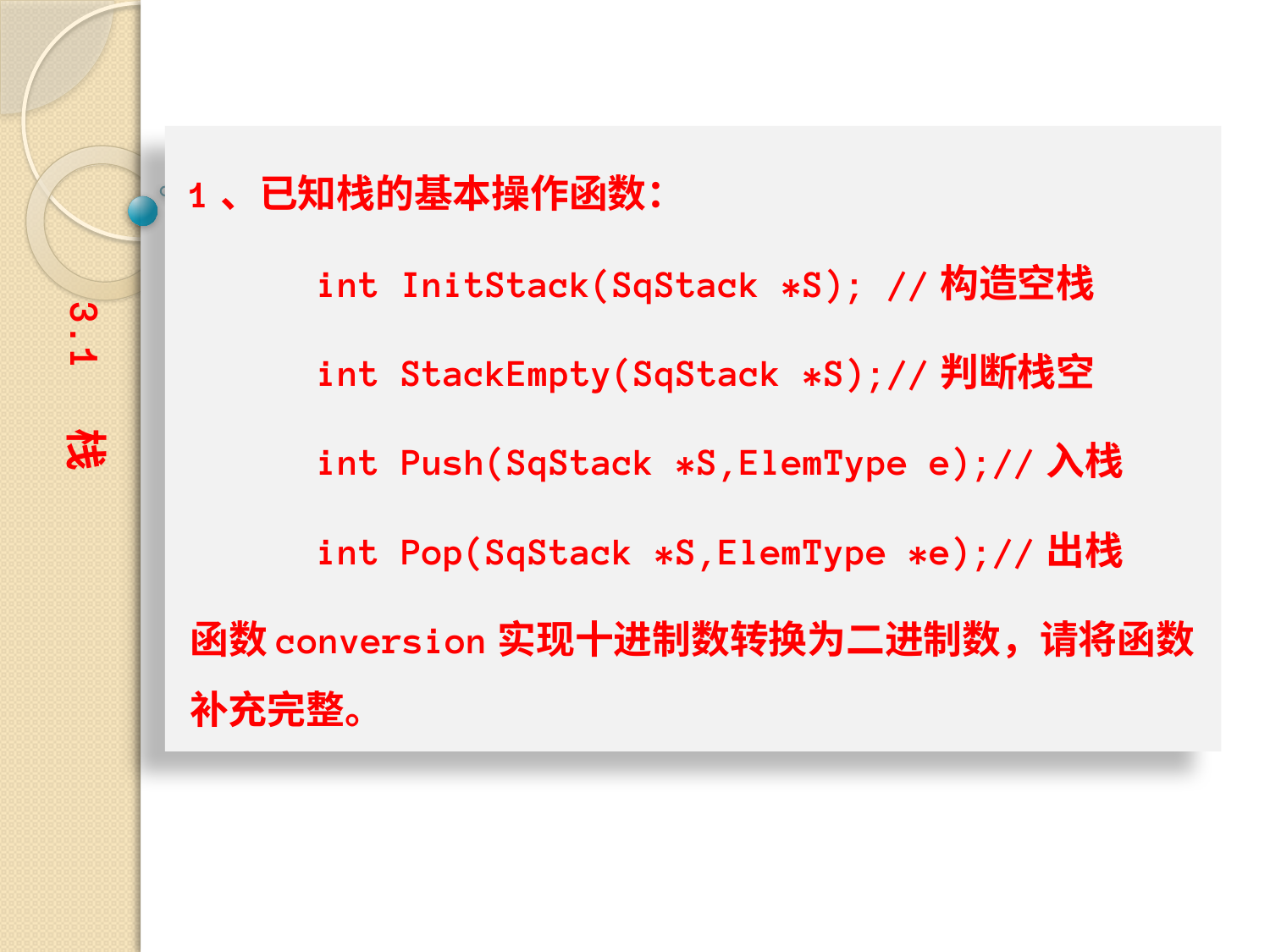

1、已知栈的基本操作函数：
	int InitStack(SqStack *S); //构造空栈
	int StackEmpty(SqStack *S);//判断栈空
	int Push(SqStack *S,ElemType e);//入栈
	int Pop(SqStack *S,ElemType *e);//出栈
函数conversion实现十进制数转换为二进制数，请将函数补充完整。
3.1  栈